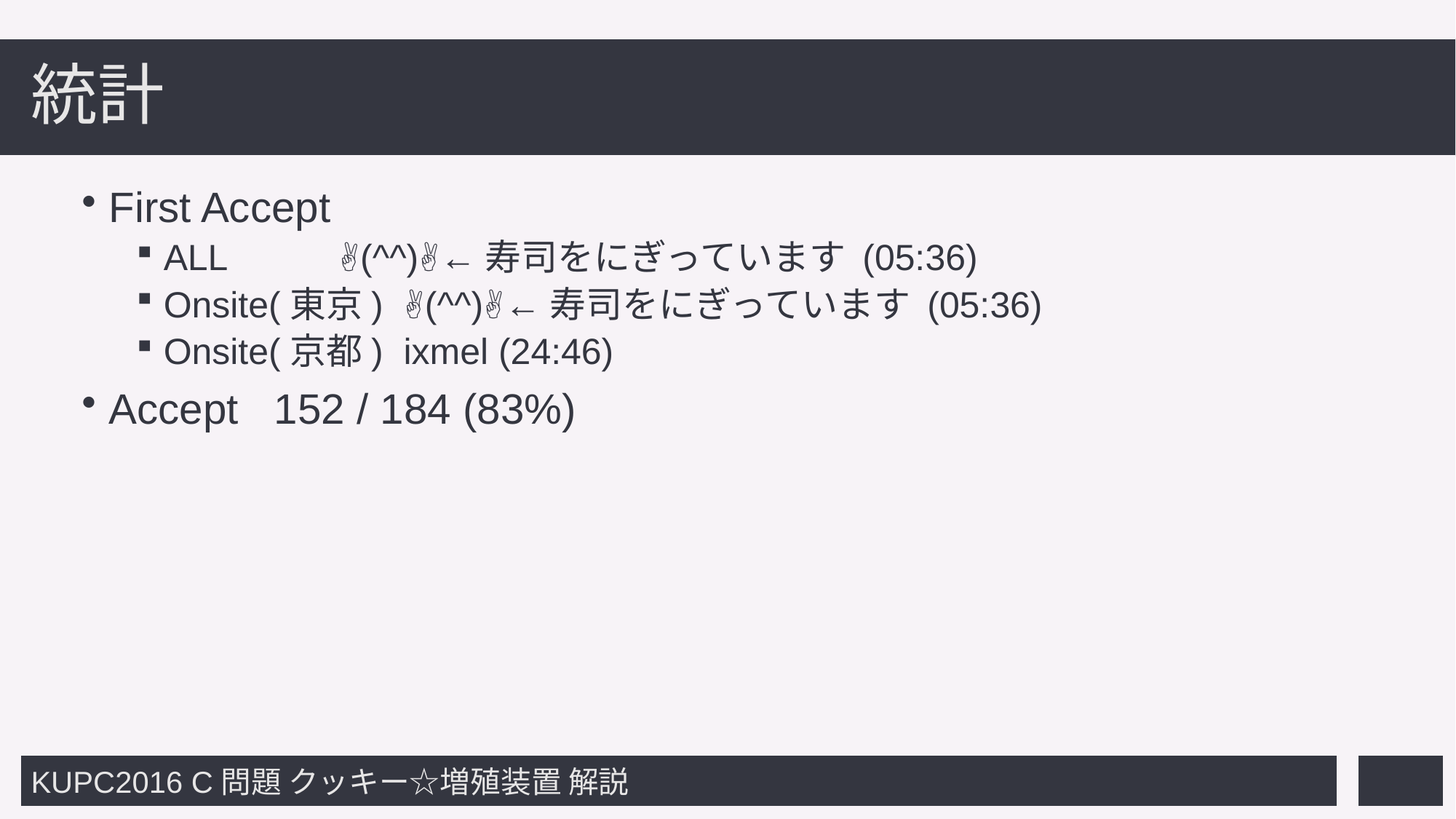

# 統計
First Accept
ALL           ✌(^^)✌←寿司をにぎっています (05:36)
Onsite(東京)  ✌(^^)✌←寿司をにぎっています (05:36)
Onsite(京都)  ixmel (24:46)
Accept   152 / 184 (83%)